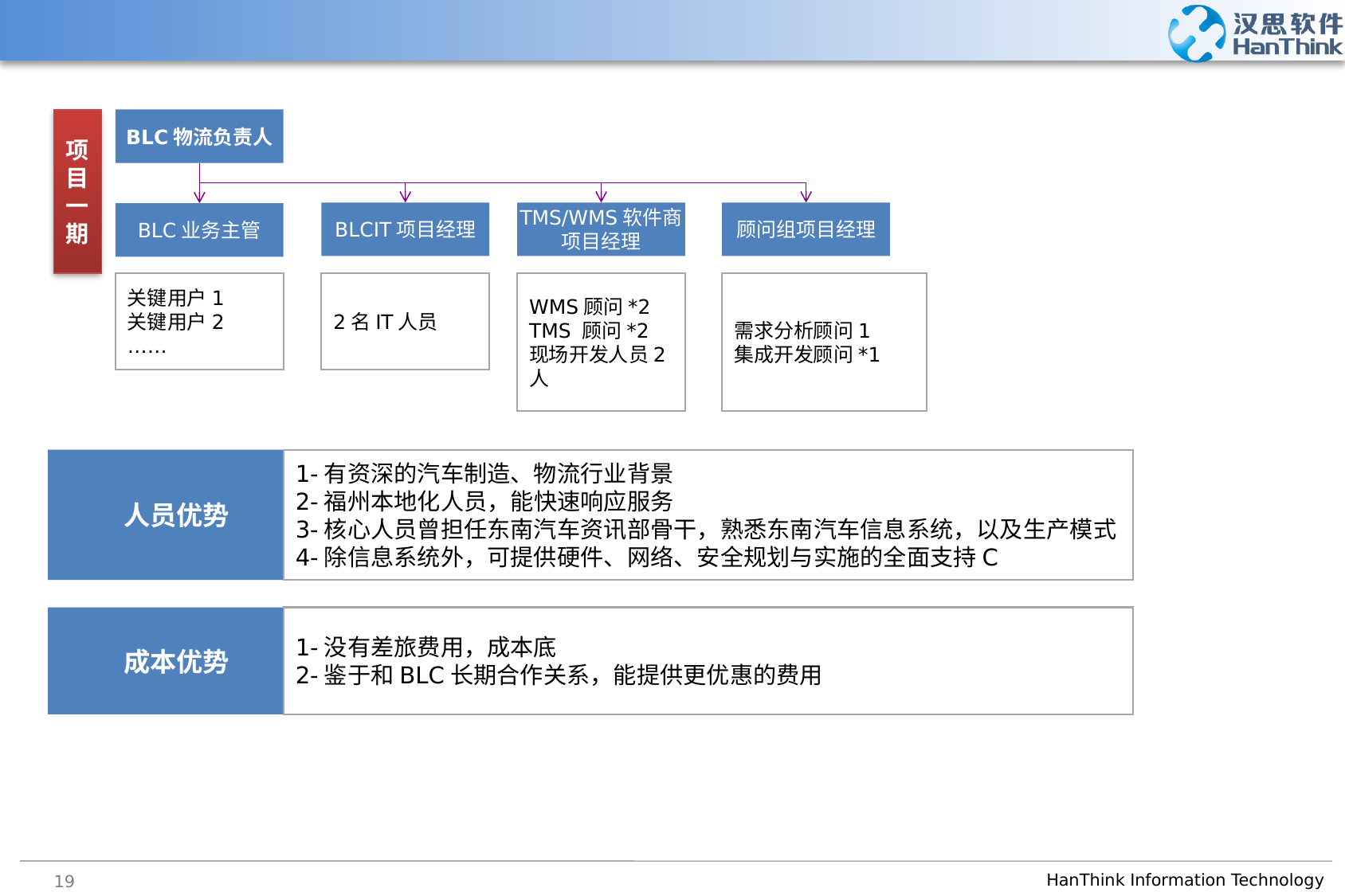

#
BLC物流负责人
项目一期
BLCIT项目经理
TMS/WMS软件商
项目经理
顾问组项目经理
BLC业务主管
需求分析顾问1
集成开发顾问*1
关键用户1
关键用户2
……
2名IT人员
WMS顾问*2
TMS 顾问*2
现场开发人员2人
人员优势
1-有资深的汽车制造、物流行业背景
2-福州本地化人员，能快速响应服务
3-核心人员曾担任东南汽车资讯部骨干，熟悉东南汽车信息系统，以及生产模式
4-除信息系统外，可提供硬件、网络、安全规划与实施的全面支持C
成本优势
1-没有差旅费用，成本底
2-鉴于和BLC长期合作关系，能提供更优惠的费用
19